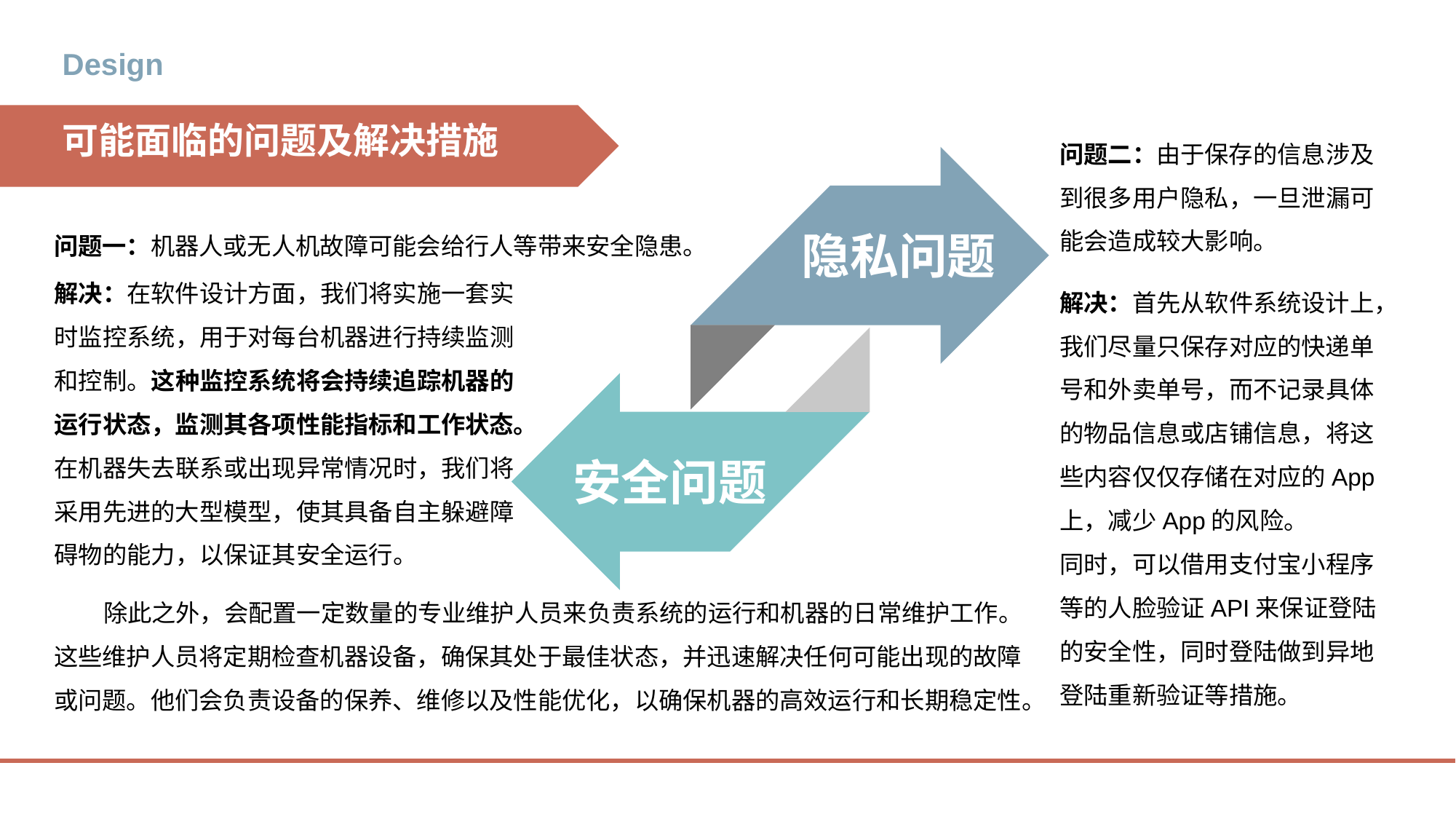

Design

可能面临的问题及解决措施
问题二：由于保存的信息涉及到很多用户隐私，一旦泄漏可能会造成较大影响。

隐私问题
问题一：机器人或无人机故障可能会给行人等带来安全隐患。
解决：在软件设计方面，我们将实施一套实时监控系统，用于对每台机器进行持续监测和控制。这种监控系统将会持续追踪机器的运行状态，监测其各项性能指标和工作状态。在机器失去联系或出现异常情况时，我们将采用先进的大型模型，使其具备自主躲避障碍物的能力，以保证其安全运行。
解决：首先从软件系统设计上，我们尽量只保存对应的快递单号和外卖单号，而不记录具体的物品信息或店铺信息，将这些内容仅仅存储在对应的App上，减少App的风险。
同时，可以借用支付宝小程序等的人脸验证API来保证登陆的安全性，同时登陆做到异地登陆重新验证等措施。

安全问题
        除此之外，会配置一定数量的专业维护人员来负责系统的运行和机器的日常维护工作。这些维护人员将定期检查机器设备，确保其处于最佳状态，并迅速解决任何可能出现的故障或问题。他们会负责设备的保养、维修以及性能优化，以确保机器的高效运行和长期稳定性。